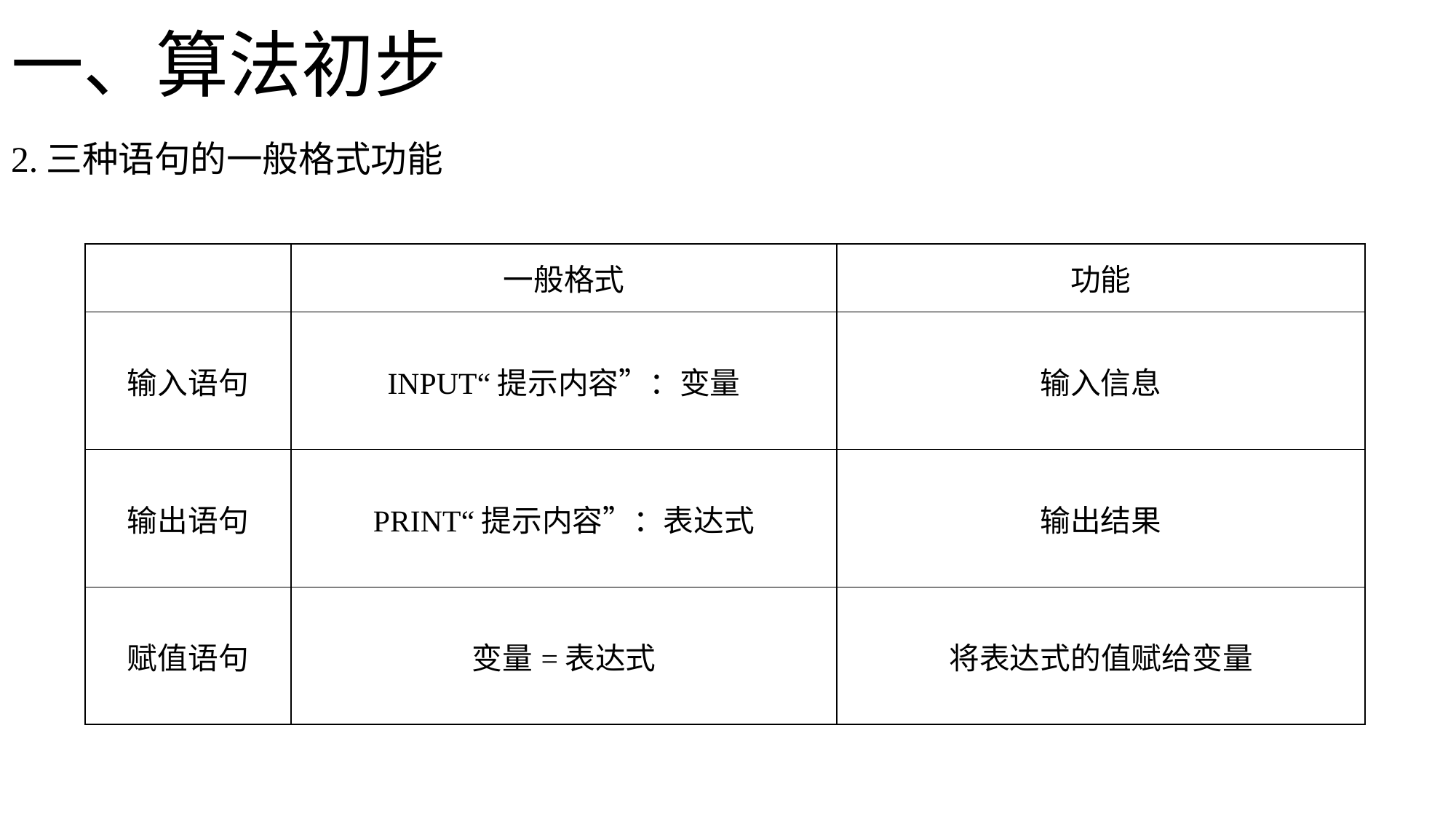

一、算法初步
2.三种语句的一般格式功能
|  | 一般格式 | 功能 |
| --- | --- | --- |
| 输入语句 | INPUT“提示内容”：变量 | 输入信息 |
| 输出语句 | PRINT“提示内容”：表达式 | 输出结果 |
| 赋值语句 | 变量=表达式 | 将表达式的值赋给变量 |